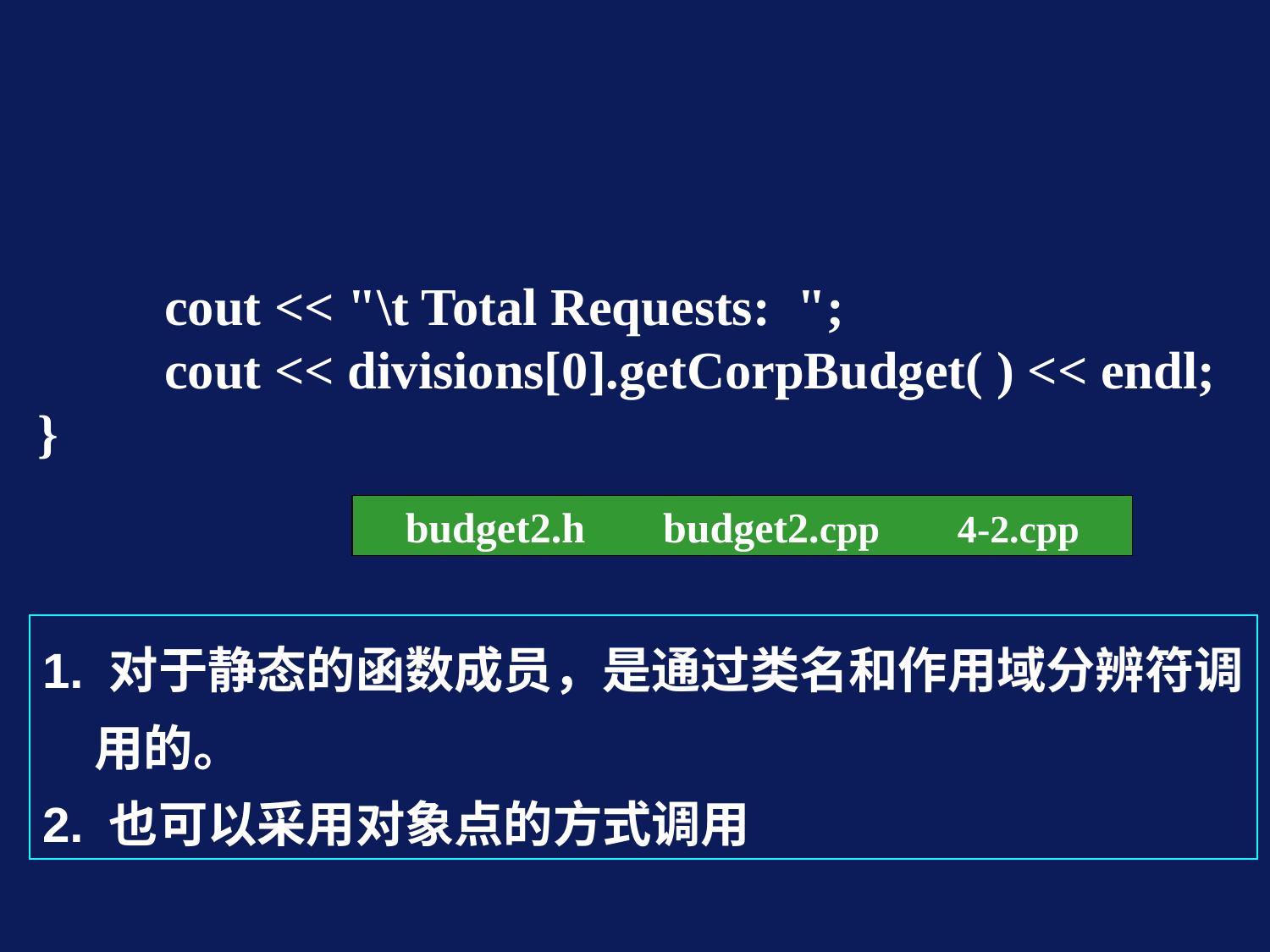

cout << "\t Total Requests:  ";
	cout << divisions[0].getCorpBudget( ) << endl;
}
budget2.h        budget2.cpp        4-2.cpp
1. 对于静态的函数成员，是通过类名和作用域分辨符调用的。
2. 也可以采用对象点的方式调用